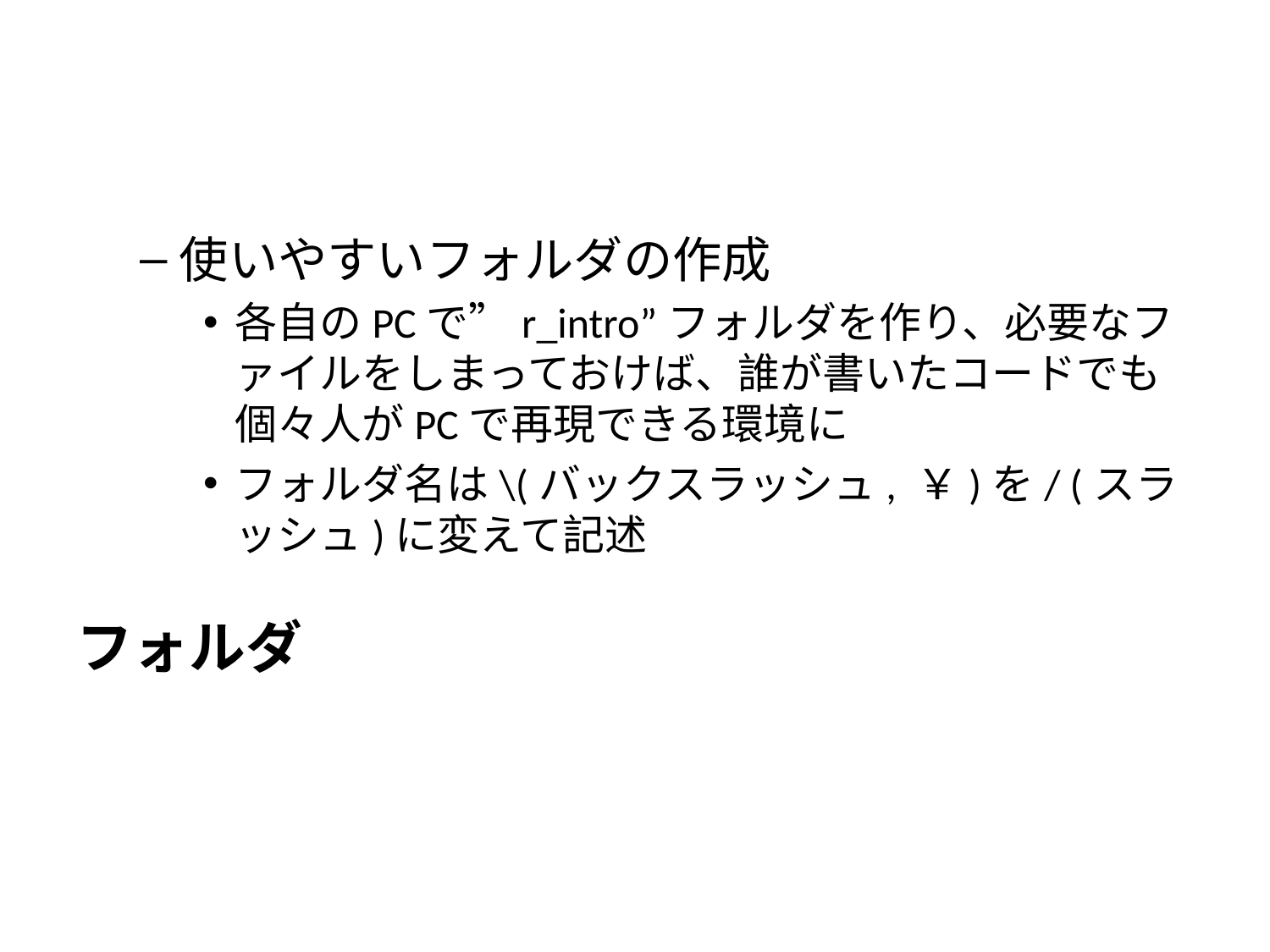

使いやすいフォルダの作成
各自のPCで”r_intro”フォルダを作り、必要なファイルをしまっておけば、誰が書いたコードでも個々人がPCで再現できる環境に
フォルダ名は\(バックスラッシュ, ￥)を/ (スラッシュ)に変えて記述
フォルダ